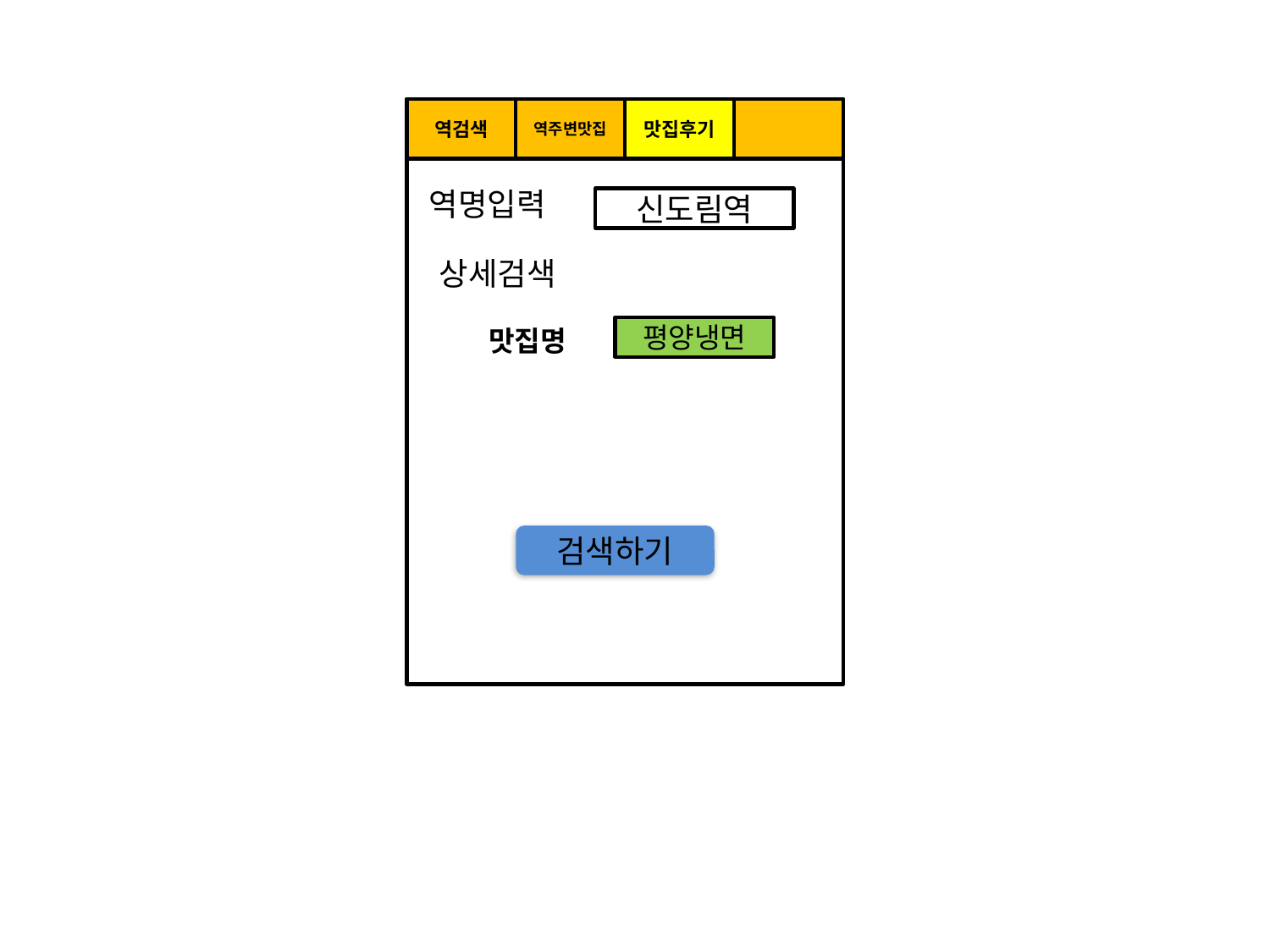

역검색
역주변맛집
맛집후기

역명입력
신도림역
상세검색
맛집명
평양냉면
검색하기